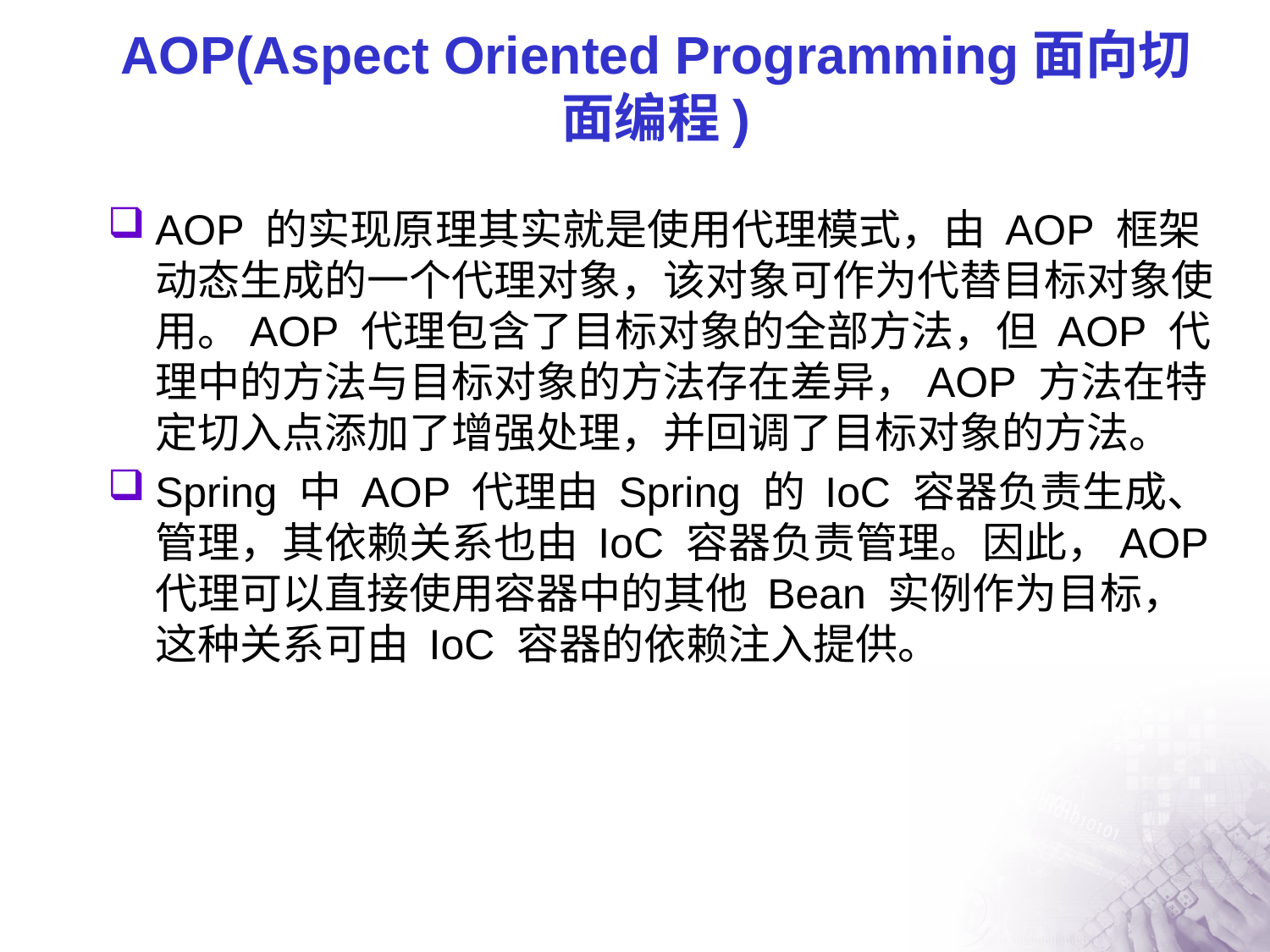

# AOP(Aspect Oriented Programming面向切面编程)
AOP 的实现原理其实就是使用代理模式，由 AOP 框架动态生成的一个代理对象，该对象可作为代替目标对象使用。AOP 代理包含了目标对象的全部方法，但 AOP 代理中的方法与目标对象的方法存在差异，AOP 方法在特定切入点添加了增强处理，并回调了目标对象的方法。
Spring 中 AOP 代理由 Spring 的 IoC 容器负责生成、管理，其依赖关系也由 IoC 容器负责管理。因此，AOP 代理可以直接使用容器中的其他 Bean 实例作为目标，这种关系可由 IoC 容器的依赖注入提供。